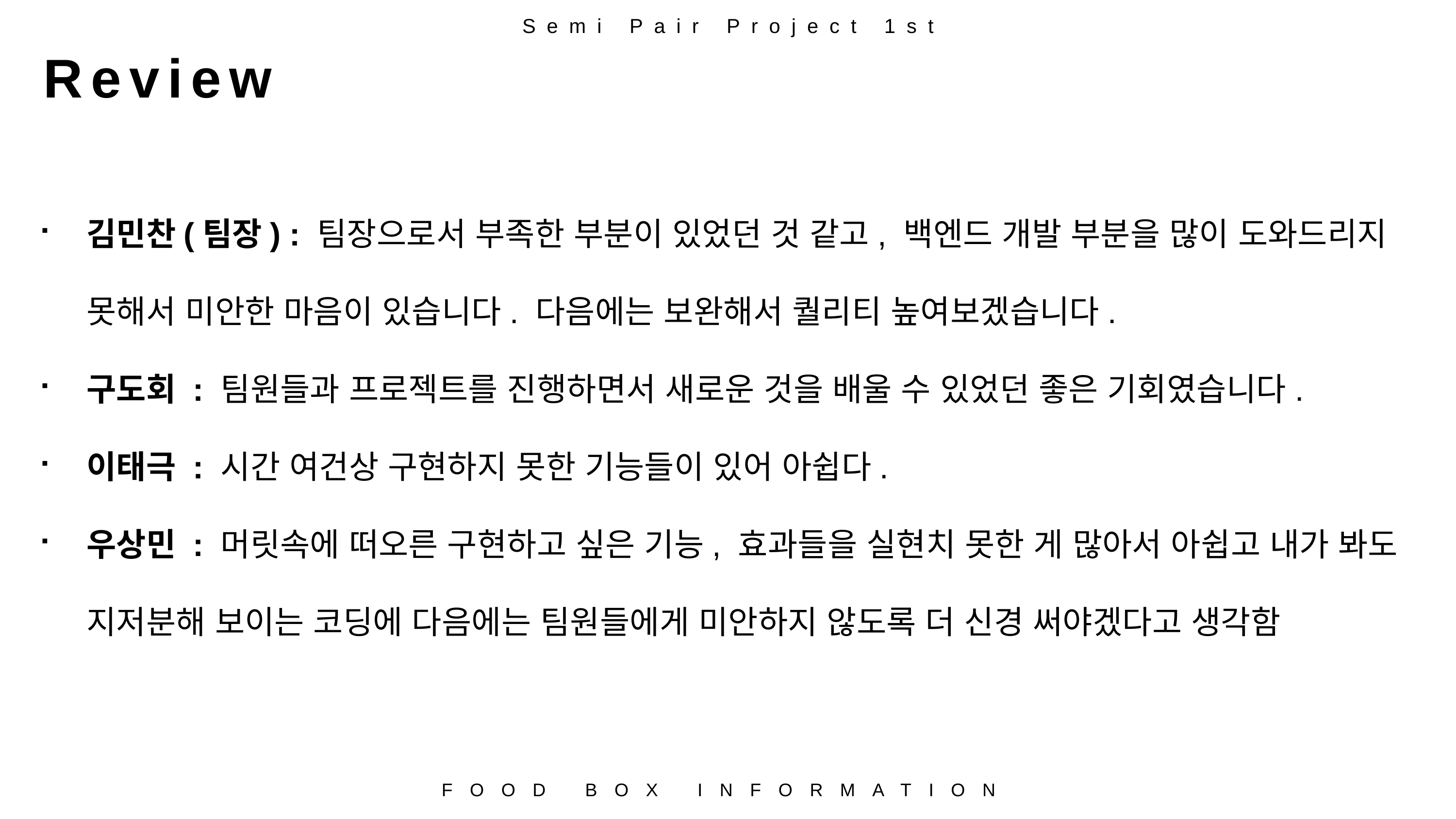

Semi Pair Project 1st
Review
김민찬(팀장) : 팀장으로서 부족한 부분이 있었던 것 같고, 백엔드 개발 부분을 많이 도와드리지 못해서 미안한 마음이 있습니다. 다음에는 보완해서 퀄리티 높여보겠습니다.
구도회 : 팀원들과 프로젝트를 진행하면서 새로운 것을 배울 수 있었던 좋은 기회였습니다.
이태극 : 시간 여건상 구현하지 못한 기능들이 있어 아쉽다.
우상민 : 머릿속에 떠오른 구현하고 싶은 기능, 효과들을 실현치 못한 게 많아서 아쉽고 내가 봐도 지저분해 보이는 코딩에 다음에는 팀원들에게 미안하지 않도록 더 신경 써야겠다고 생각함
FOOD BOX INFORMATION